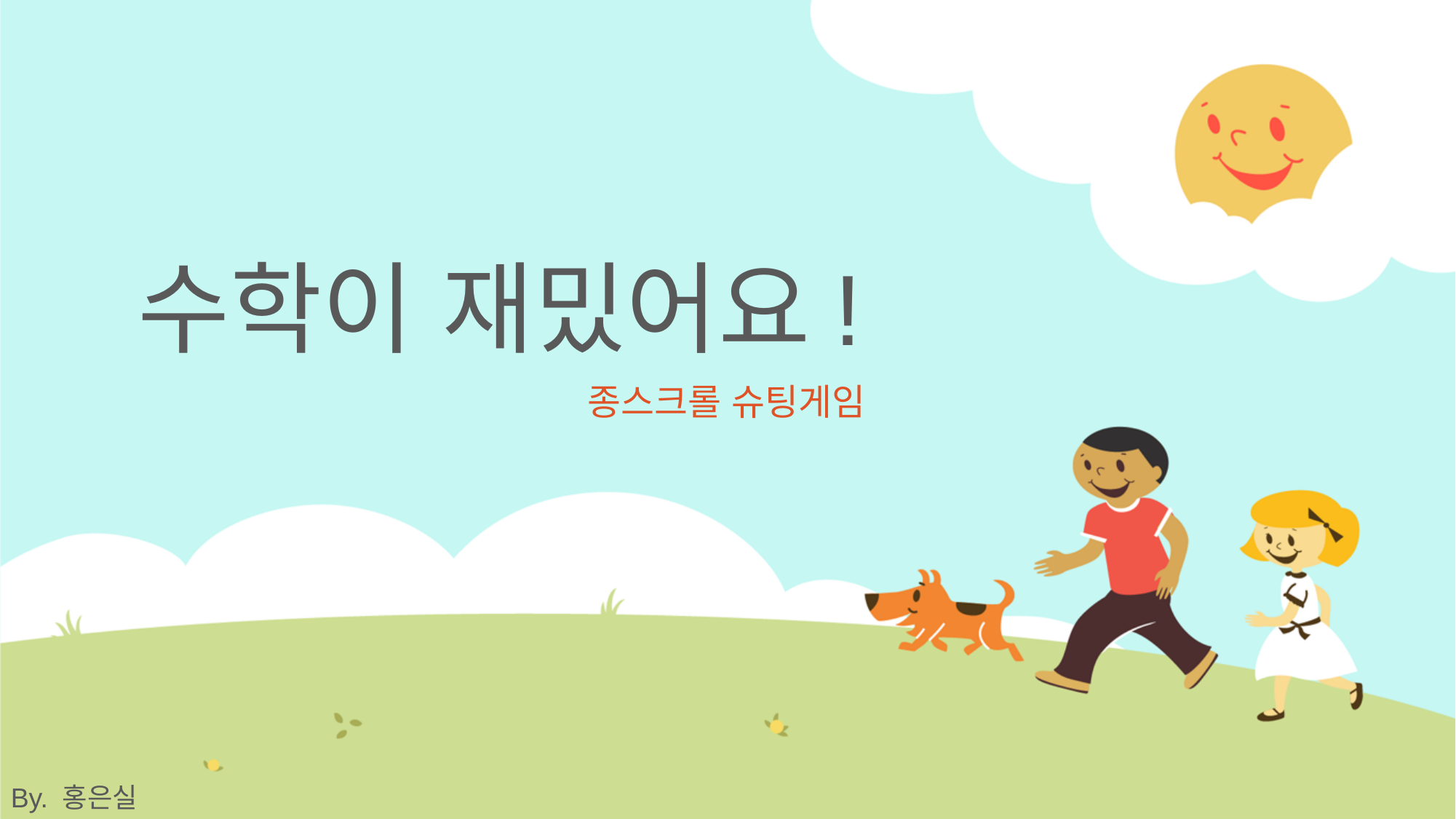

# 수학이 재밌어요!
종스크롤 슈팅게임
By. 홍은실